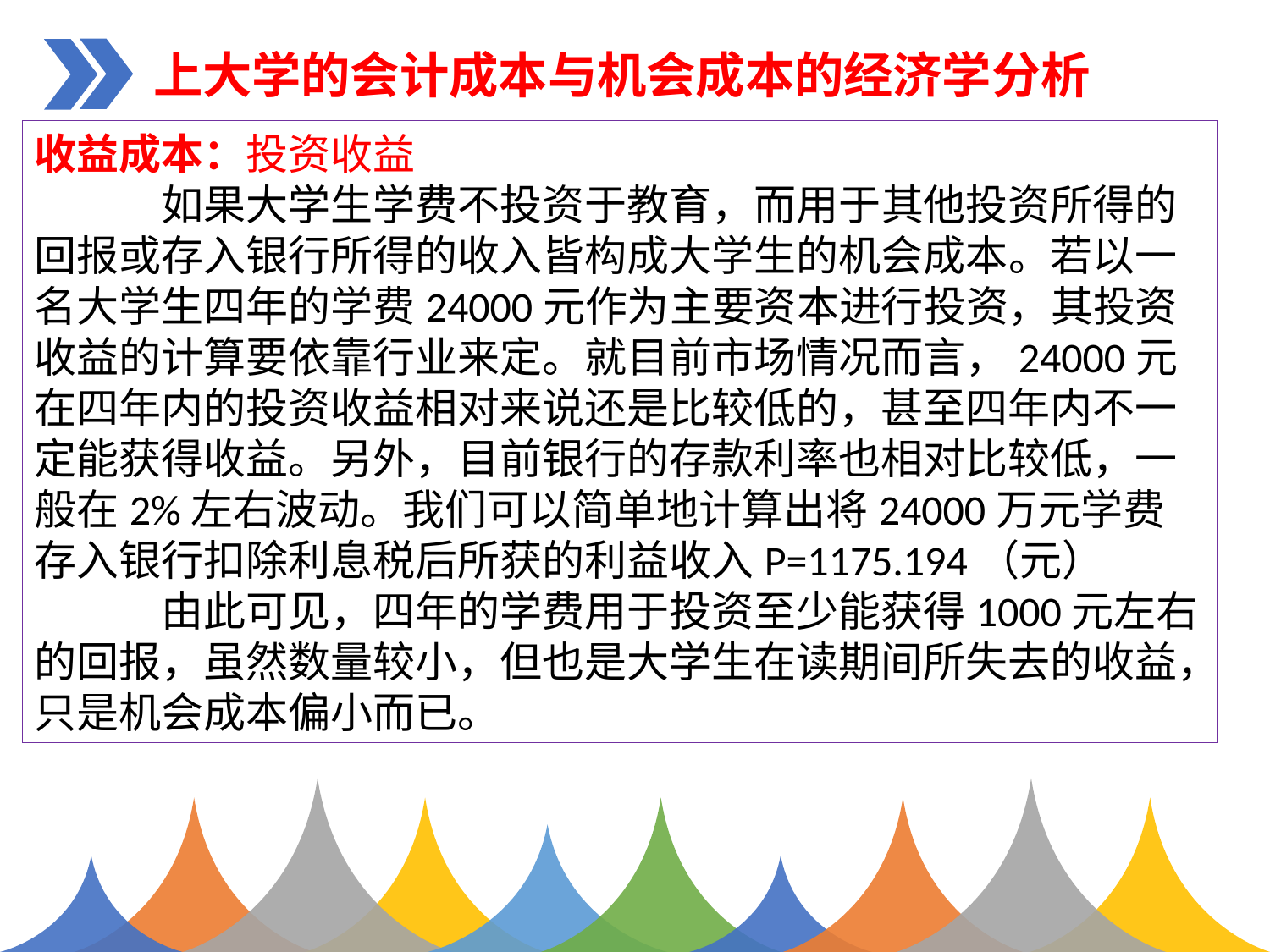

上大学的会计成本与机会成本的经济学分析
收益成本：投资收益
	如果大学生学费不投资于教育，而用于其他投资所得的回报或存入银行所得的收入皆构成大学生的机会成本。若以一名大学生四年的学费24000元作为主要资本进行投资，其投资收益的计算要依靠行业来定。就目前市场情况而言，24000元在四年内的投资收益相对来说还是比较低的，甚至四年内不一定能获得收益。另外，目前银行的存款利率也相对比较低，一般在2%左右波动。我们可以简单地计算出将24000万元学费存入银行扣除利息税后所获的利益收入P=1175.194（元）
	由此可见，四年的学费用于投资至少能获得1000元左右的回报，虽然数量较小，但也是大学生在读期间所失去的收益，只是机会成本偏小而已。